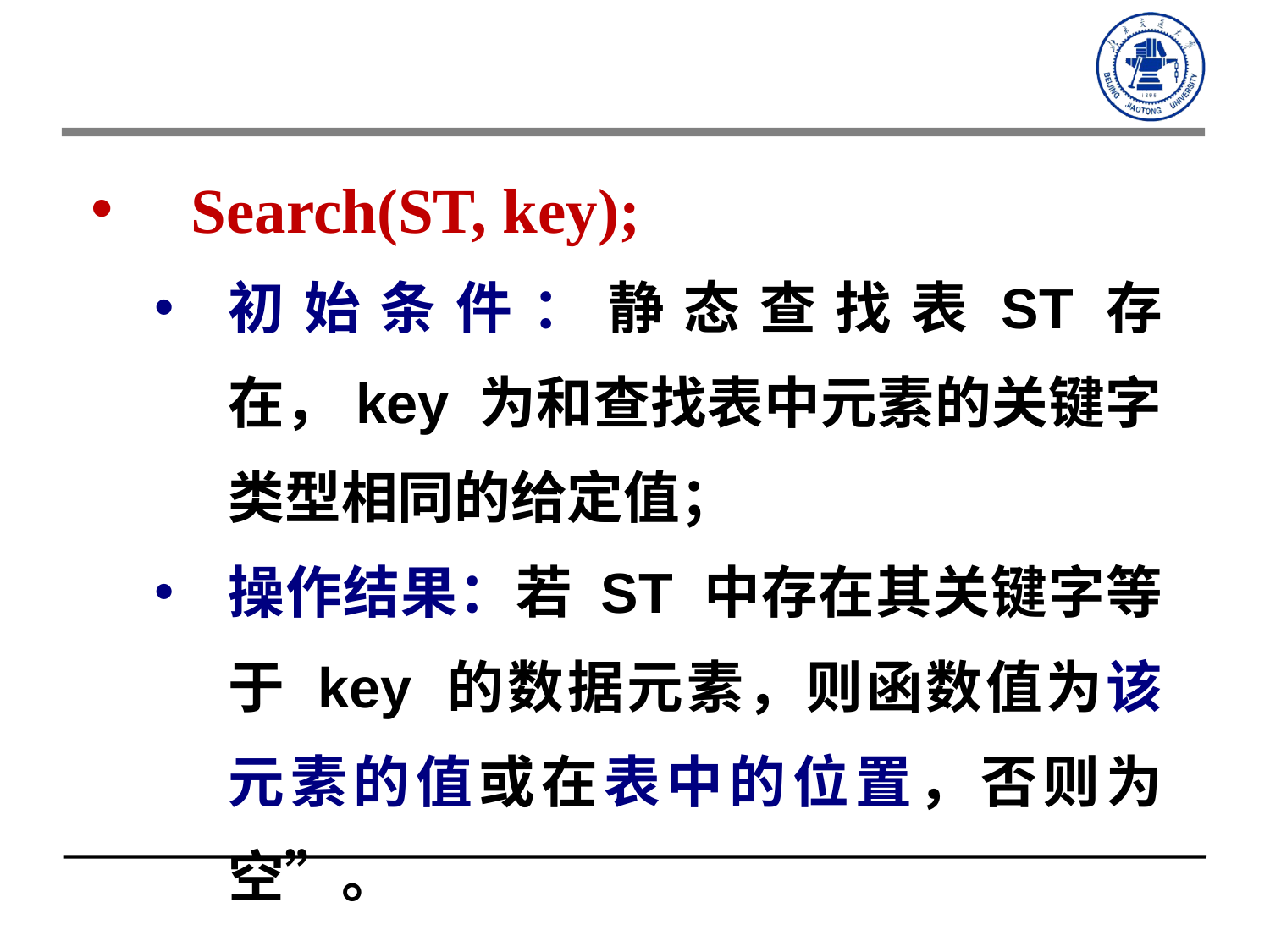

Search(ST, key);
初始条件：静态查找表ST存在，key 为和查找表中元素的关键字类型相同的给定值；
操作结果：若 ST 中存在其关键字等于 key 的数据元素，则函数值为该元素的值或在表中的位置，否则为空”。